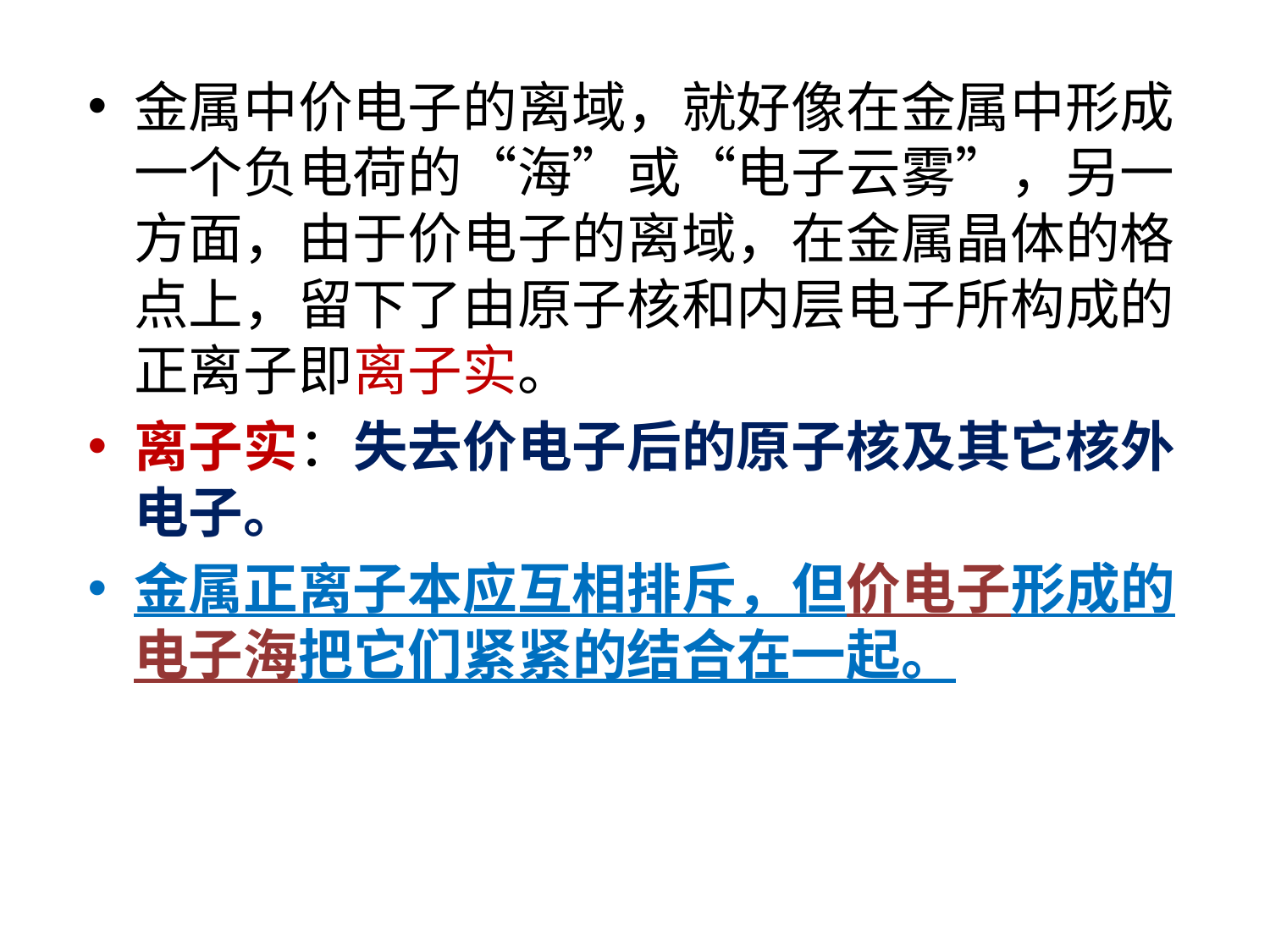

金属中价电子的离域，就好像在金属中形成一个负电荷的“海”或“电子云雾”，另一方面，由于价电子的离域，在金属晶体的格点上，留下了由原子核和内层电子所构成的正离子即离子实。
离子实：失去价电子后的原子核及其它核外电子。
金属正离子本应互相排斥，但价电子形成的电子海把它们紧紧的结合在一起。